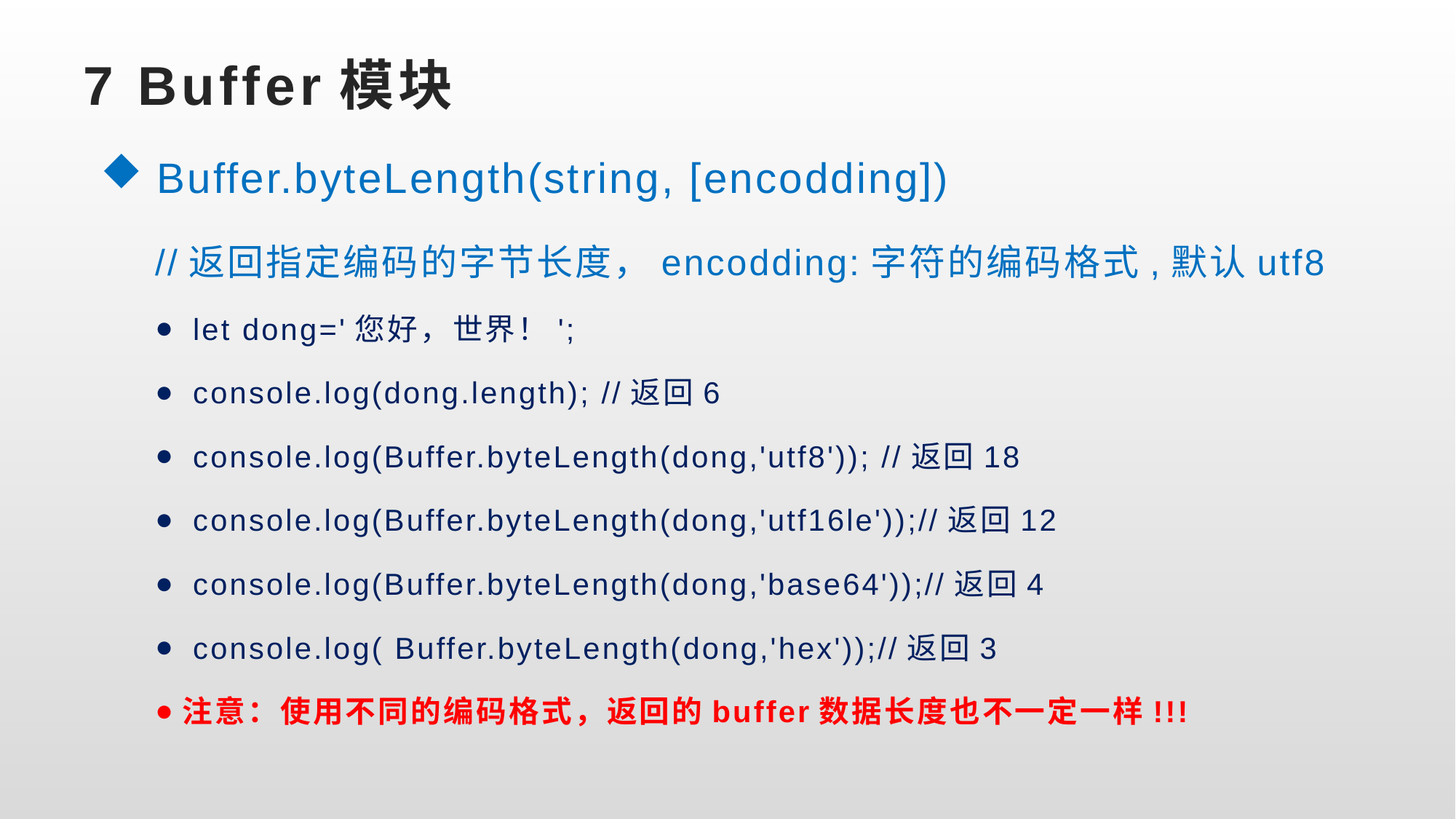

# 7 Buffer模块
 Buffer.byteLength(string, [encodding])
//返回指定编码的字节长度，encodding:字符的编码格式,默认utf8
 let dong='您好，世界！';
 console.log(dong.length); //返回6
 console.log(Buffer.byteLength(dong,'utf8')); //返回18
 console.log(Buffer.byteLength(dong,'utf16le'));//返回12
 console.log(Buffer.byteLength(dong,'base64'));//返回4
 console.log( Buffer.byteLength(dong,'hex'));//返回3
注意：使用不同的编码格式，返回的buffer数据长度也不一定一样!!!